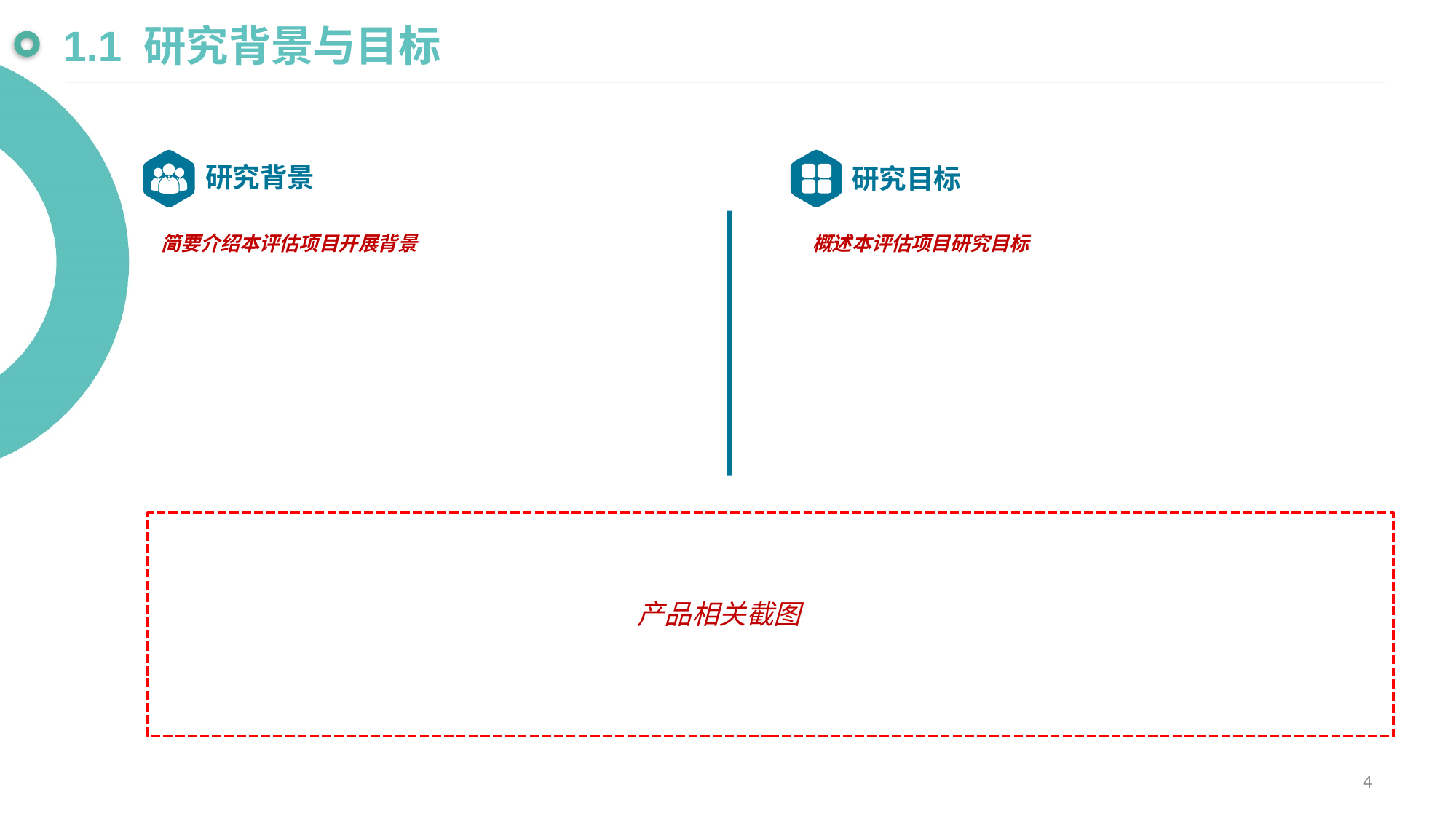

1.1 研究背景与目标

研究背景
研究目标

简要介绍本评估项目开展背景
概述本评估项目研究目标

产品相关截图
4